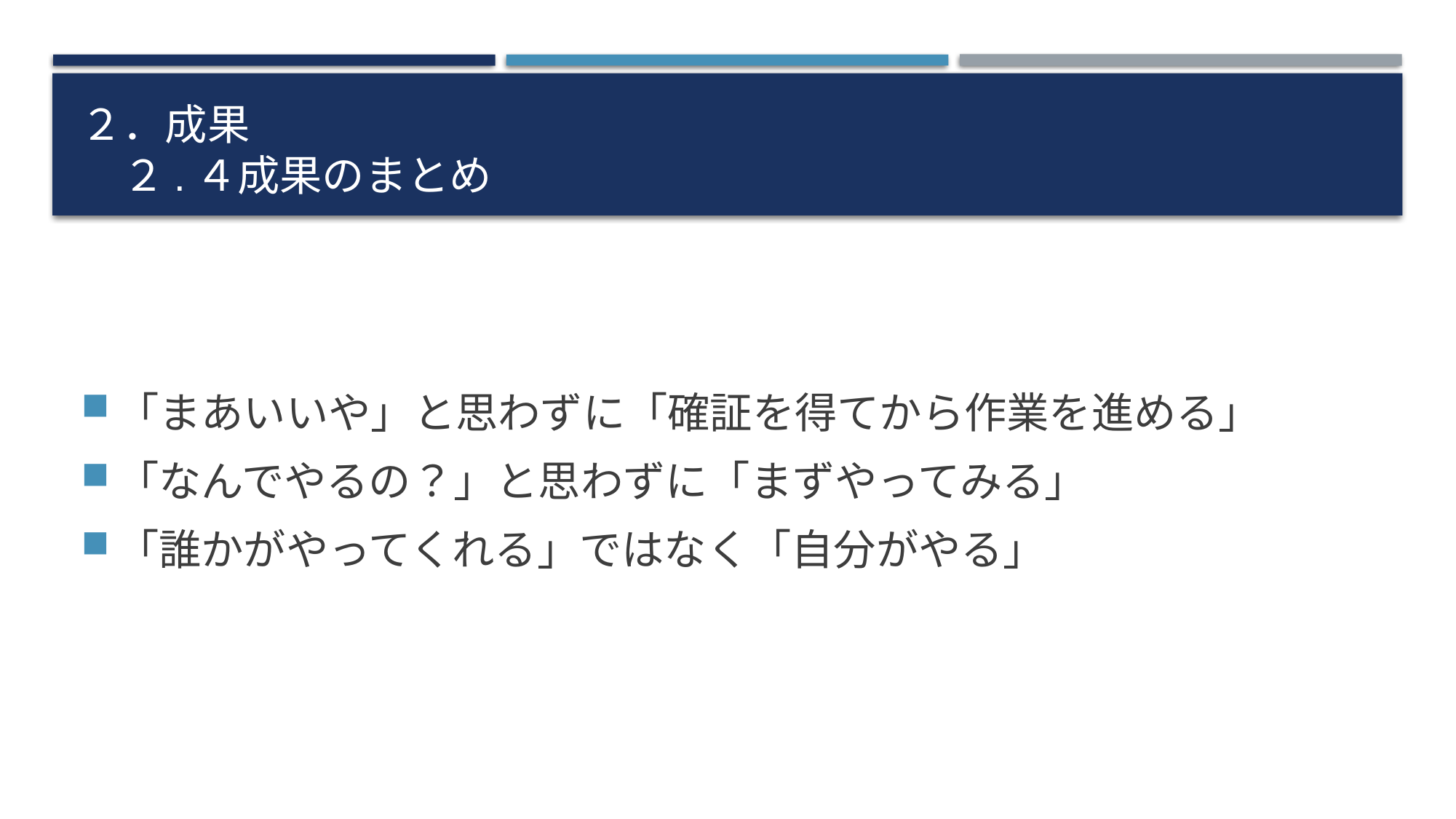

# ２．成果 　２.４成果のまとめ
「まあいいや」と思わずに「確証を得てから作業を進める」
「なんでやるの？」と思わずに「まずやってみる」
「誰かがやってくれる」ではなく「自分がやる」